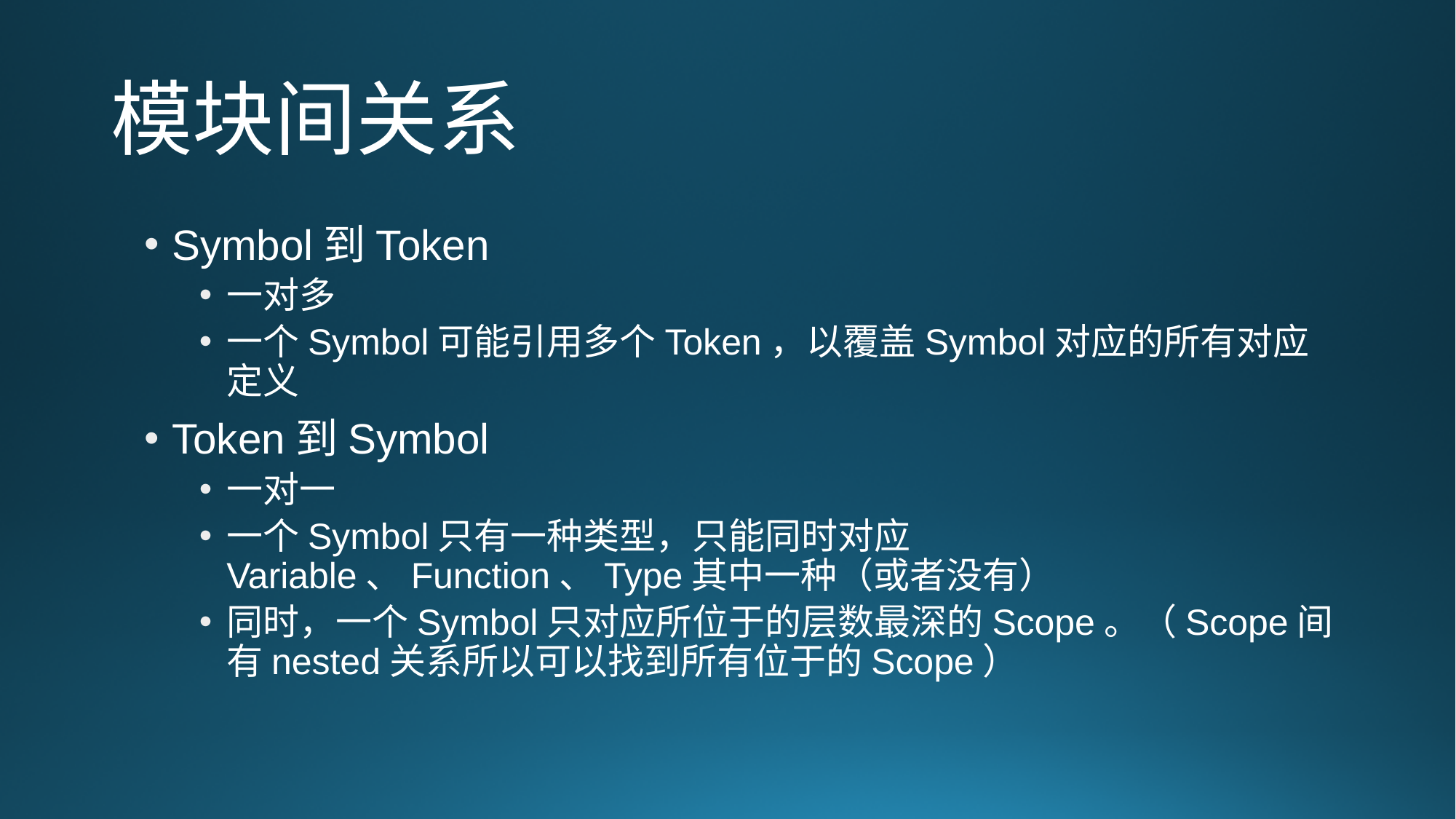

# 模块间关系
Symbol到Token
一对多
一个Symbol可能引用多个Token，以覆盖Symbol对应的所有对应定义
Token到Symbol
一对一
一个Symbol只有一种类型，只能同时对应Variable、Function、Type其中一种（或者没有）
同时，一个Symbol只对应所位于的层数最深的Scope。（Scope间有nested关系所以可以找到所有位于的Scope）